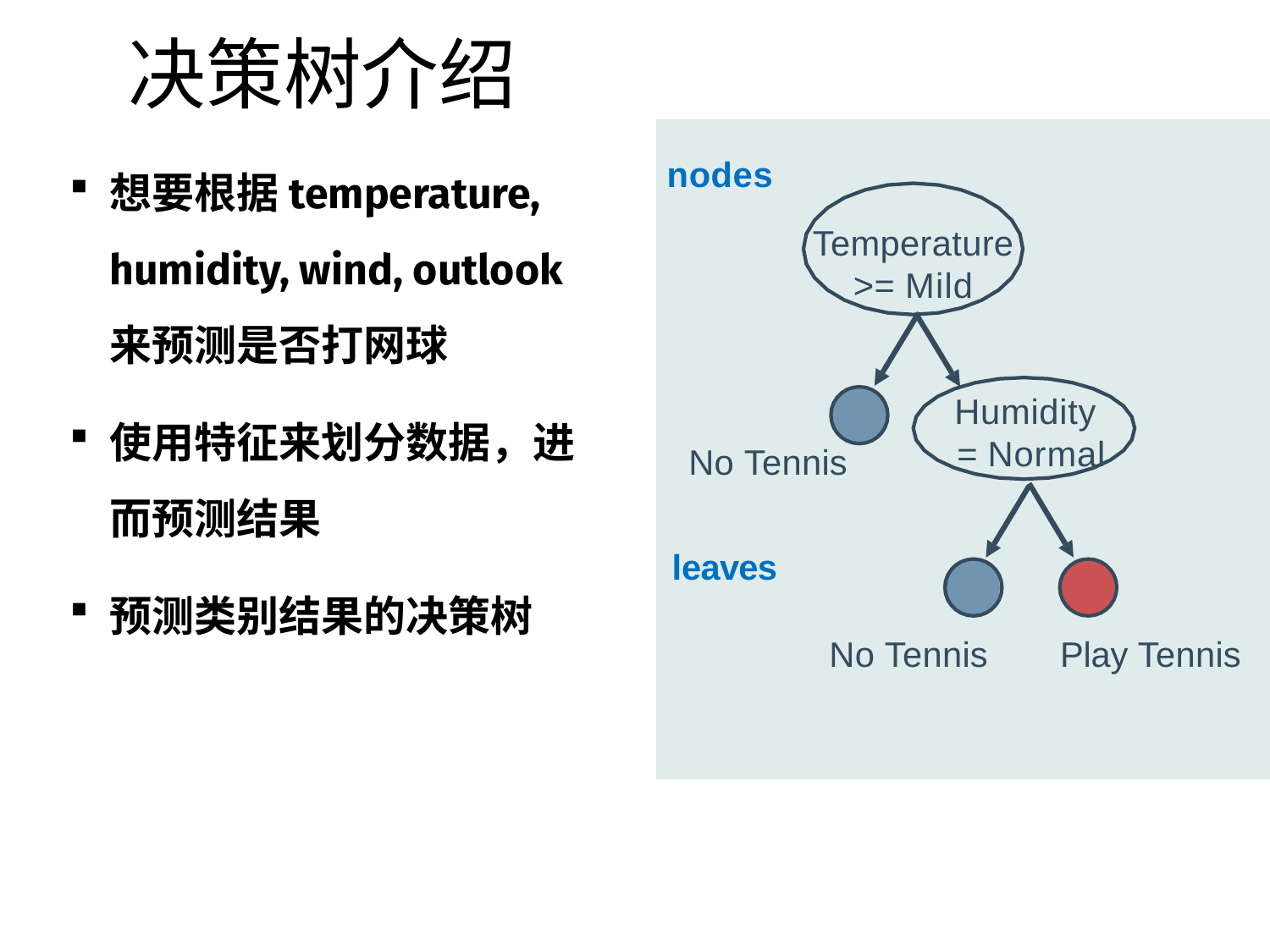

# 决策树介绍

想要根据temperature,  humidity, wind, outlook来预测是否打网球
使用特征来划分数据，进而预测结果
预测类别结果的决策树
nodes

Temperature
>= Mild

Humidity
= Normal
No Tennis

leaves

No Tennis
Play Tennis